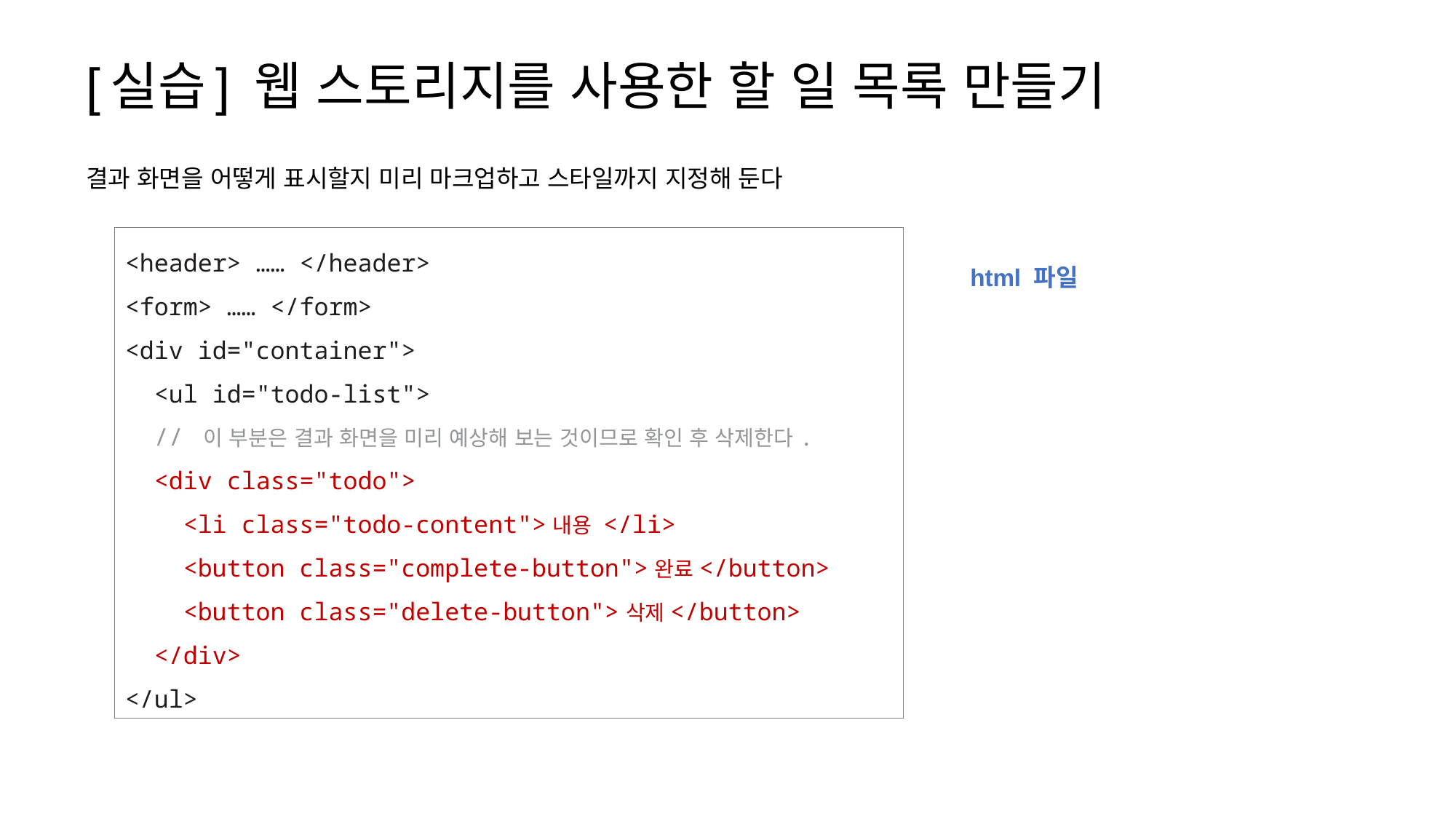

# [실습] 웹 스토리지를 사용한 할 일 목록 만들기
결과 화면을 어떻게 표시할지 미리 마크업하고 스타일까지 지정해 둔다
<header> …… </header>
<form> …… </form>
<div id="container">
  <ul id="todo-list">
  // 이 부분은 결과 화면을 미리 예상해 보는 것이므로 확인 후 삭제한다.
  <div class="todo">
    <li class="todo-content">내용 </li>
    <button class="complete-button">완료</button>
    <button class="delete-button">삭제</button>
  </div>
</ul>
html 파일